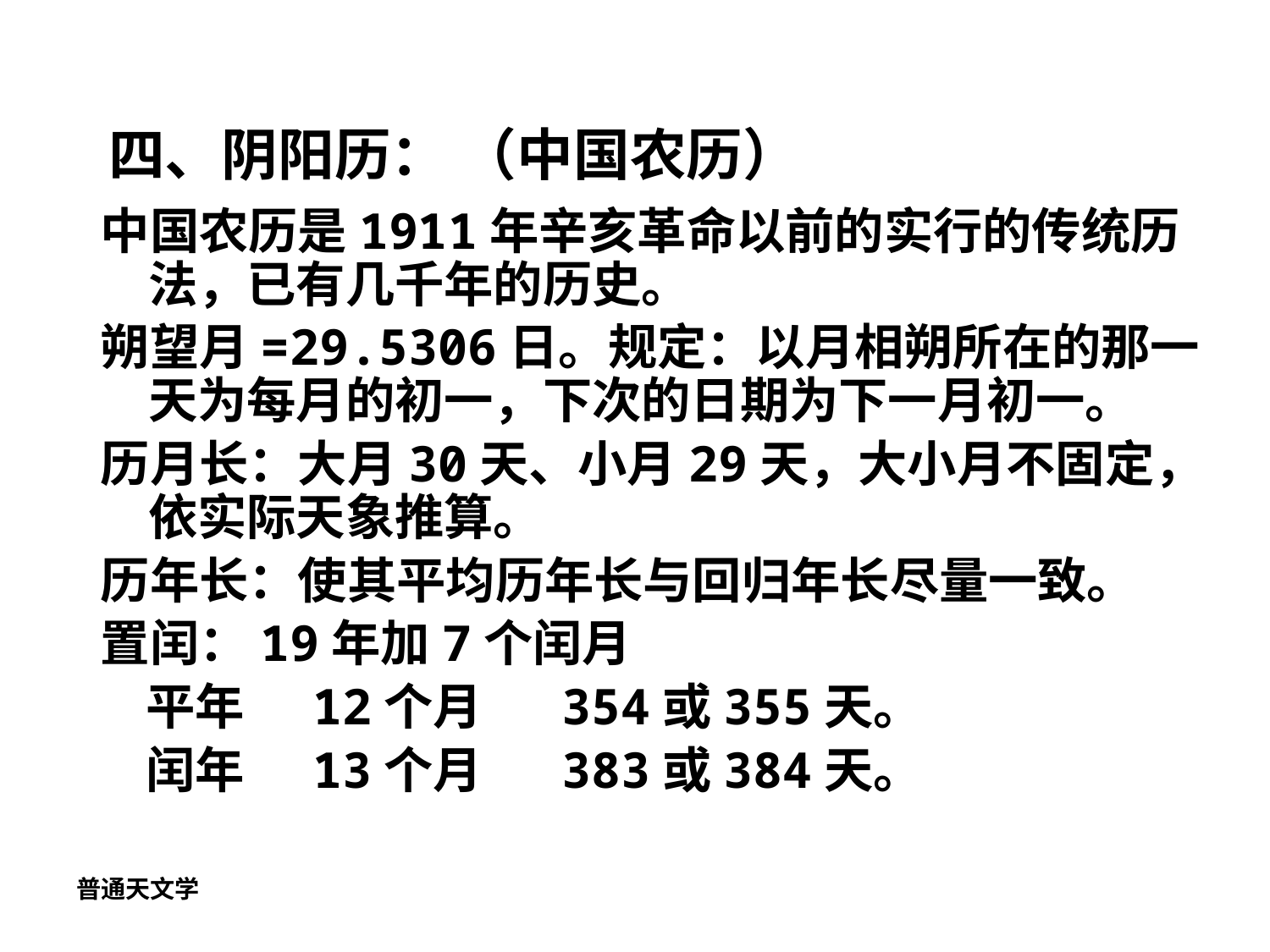

# 四、阴阳历： （中国农历）
中国农历是1911年辛亥革命以前的实行的传统历法，已有几千年的历史。
朔望月=29.5306日。规定：以月相朔所在的那一天为每月的初一，下次的日期为下一月初一。
历月长：大月30天、小月29天，大小月不固定， 依实际天象推算。
历年长：使其平均历年长与回归年长尽量一致。
置闰：19年加7个闰月
   平年     12个月      354或355天。
   闰年     13个月      383或384天。
普通天文学